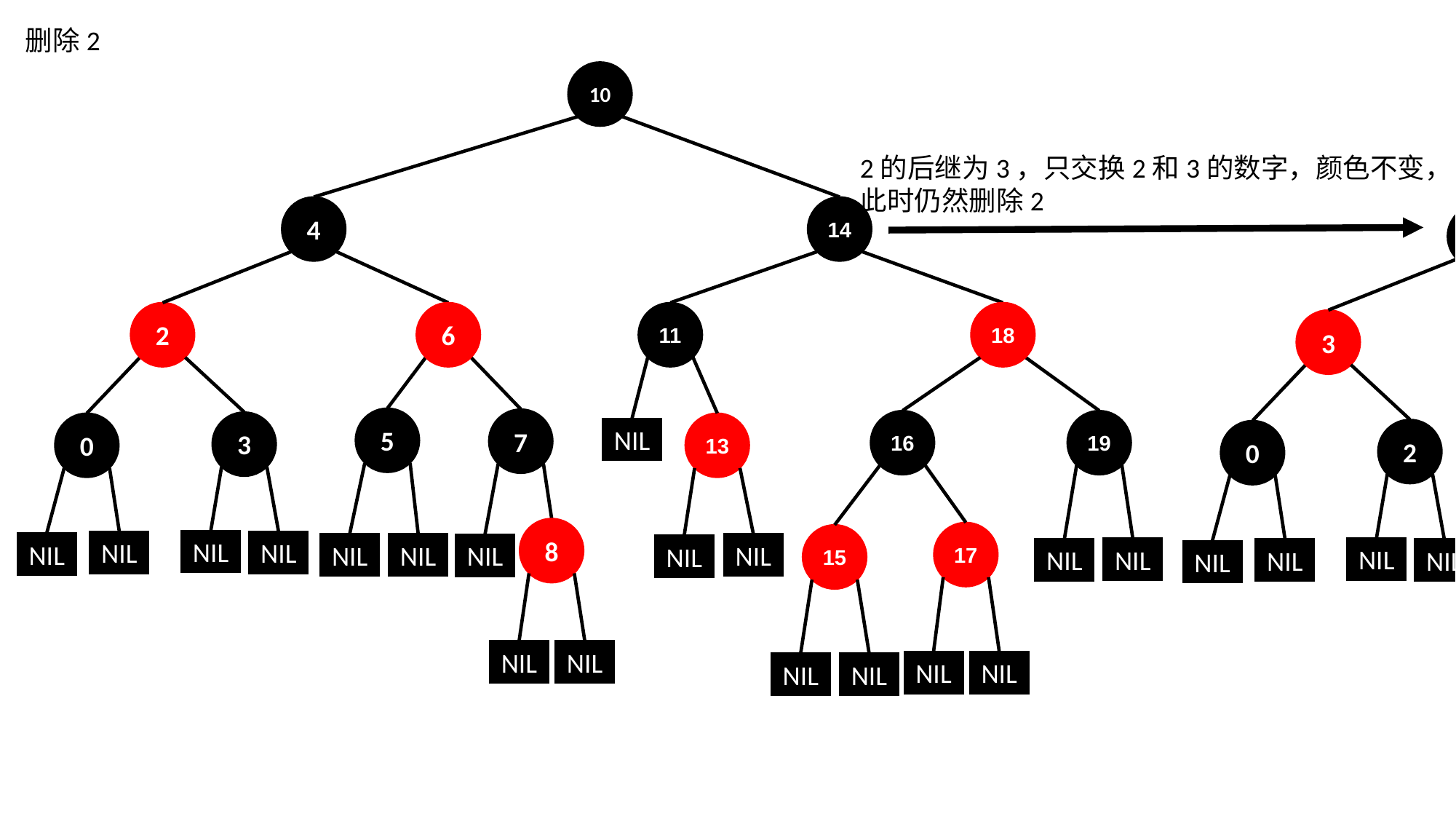

删除2
10
10
10
要删除的2是黑色，并且2的右孩子是NIL，并且2的兄弟0也是黑色。
因此将0变为红色，将3变为黑色，此时删掉2，依然红黑平衡
2的后继为3，只交换2和3的数字，颜色不变，
此时仍然删除2
4
14
4
14
4
14
2
6
11
18
3
6
11
18
3
6
11
18
5
7
16
19
3
0
13
5
7
16
19
NIL
2
5
0
13
7
16
19
0
13
NIL
NIL
NIL
8
17
15
8
17
NIL
8
NIL
NIL
15
NIL
NIL
NIL
NIL
NIL
17
NIL
15
NIL
NIL
NIL
NIL
NIL
NIL
NIL
NIL
NIL
NIL
NIL
NIL
NIL
NIL
NIL
NIL
NIL
NIL
NIL
NIL
NIL
NIL
NIL
NIL
NIL
NIL
NIL
NIL
NIL
NIL
NIL
NIL
NIL
NIL
NIL
NIL
NIL
NIL
NIL
NIL